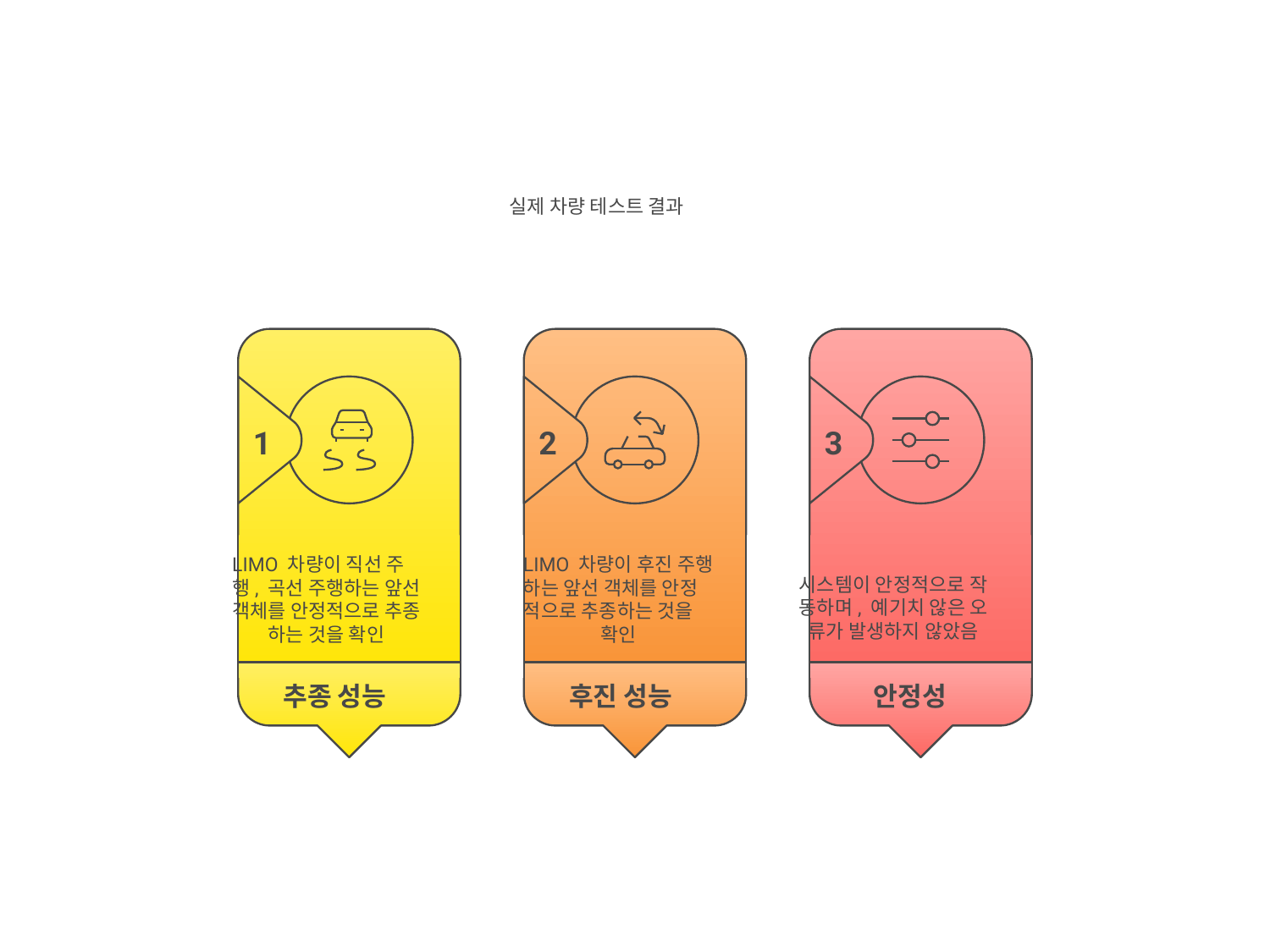

실제 차량 테스트 결과

1
2
3
LIMO 차량이 직선 주
행, 곡선 주행하는 앞선
객체를 안정적으로 추종
하는 것을 확인
LIMO 차량이 후진 주행
하는 앞선 객체를 안정
적으로 추종하는 것을
확인
시스템이 안정적으로 작
동하며, 예기치 않은 오
류가 발생하지 않았음

추종 성능
후진 성능
안정성